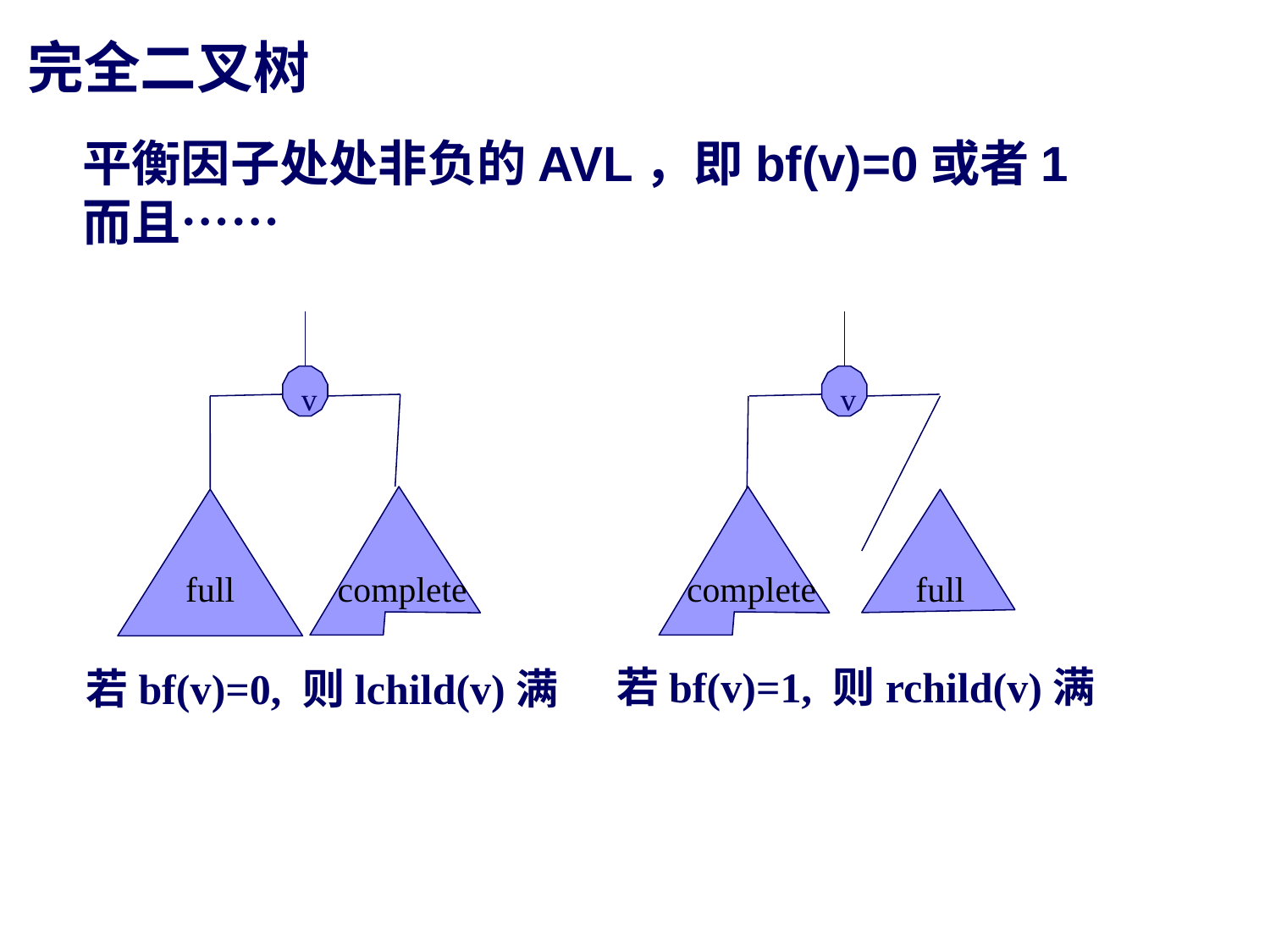

完全二叉树
平衡因子处处非负的AVL，即bf(v)=0或者1
而且……
v
v

complete

full
complete
full
若bf(v)=1, 则rchild(v)满
若bf(v)=0, 则lchild(v)满